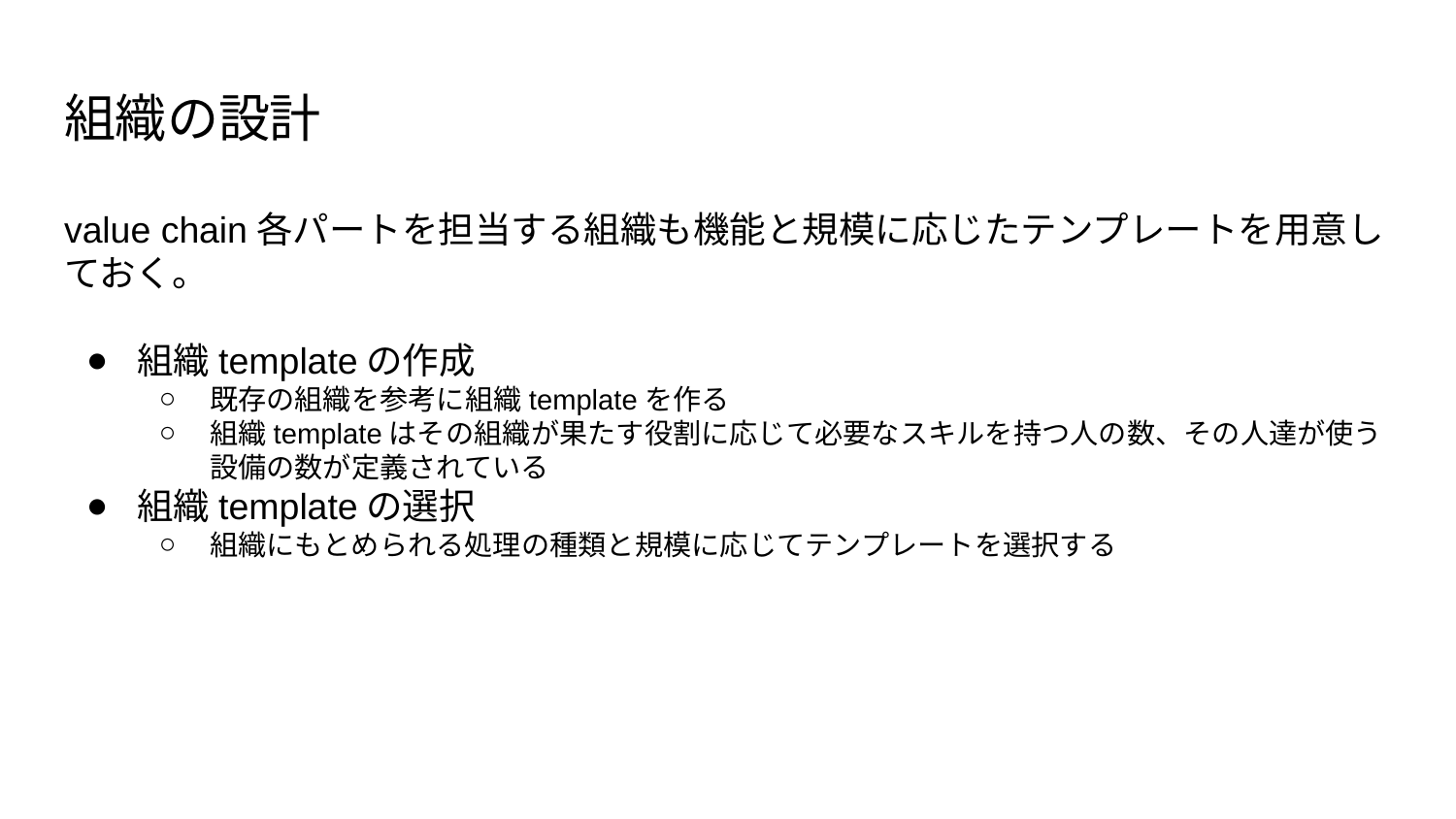

# 組織の設計
value chain各パートを担当する組織も機能と規模に応じたテンプレートを用意しておく。

組織templateの作成
既存の組織を参考に組織templateを作る
組織templateはその組織が果たす役割に応じて必要なスキルを持つ人の数、その人達が使う設備の数が定義されている
組織templateの選択
組織にもとめられる処理の種類と規模に応じてテンプレートを選択する